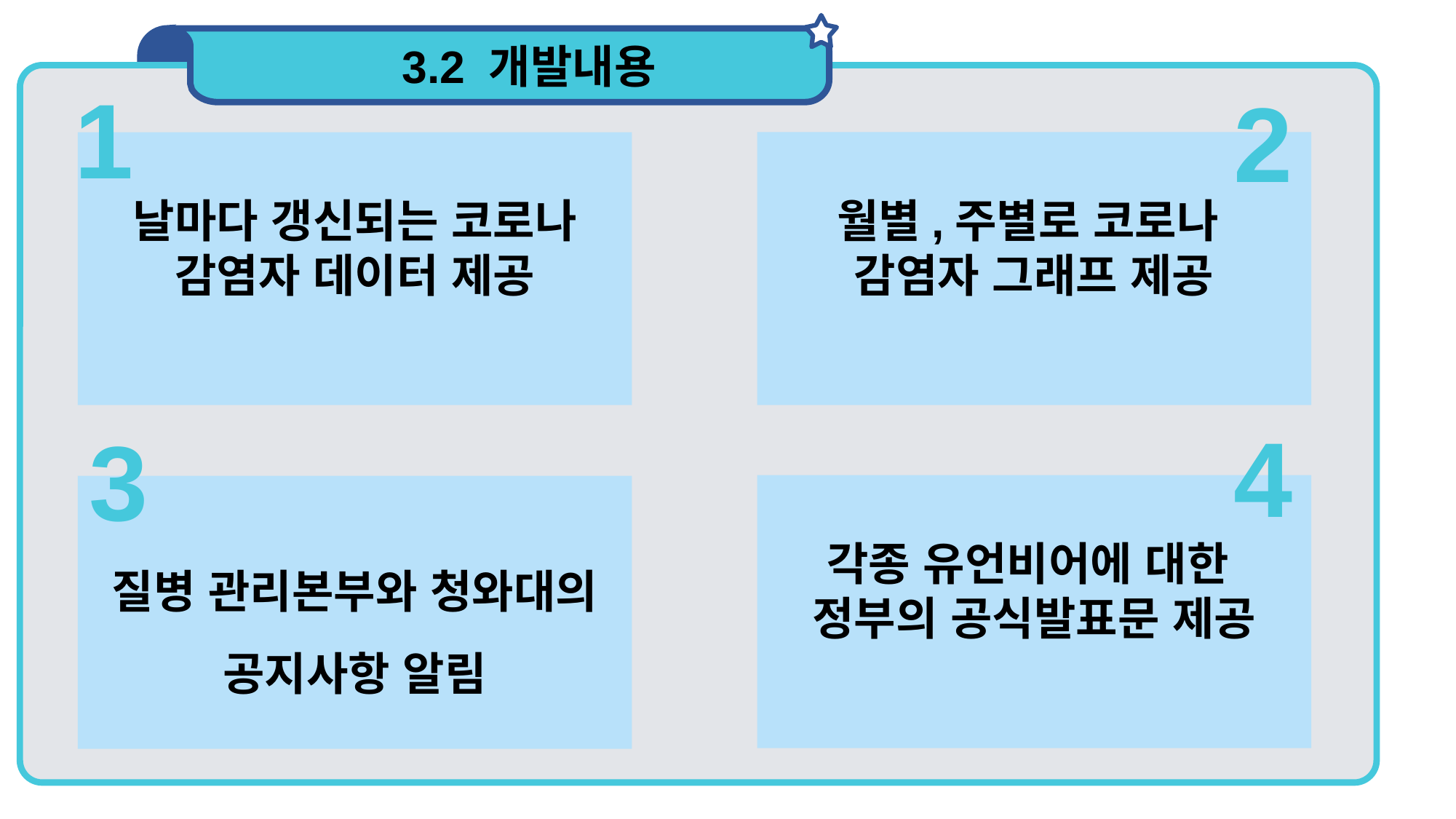

3.2 개발내용

1

2

월별,주별로 코로나
감염자 그래프 제공

날마다 갱신되는 코로나 감염자 데이터 제공

4
3

각종 유언비어에 대한
정부의 공식발표문 제공

질병 관리본부와 청와대의 공지사항 알림